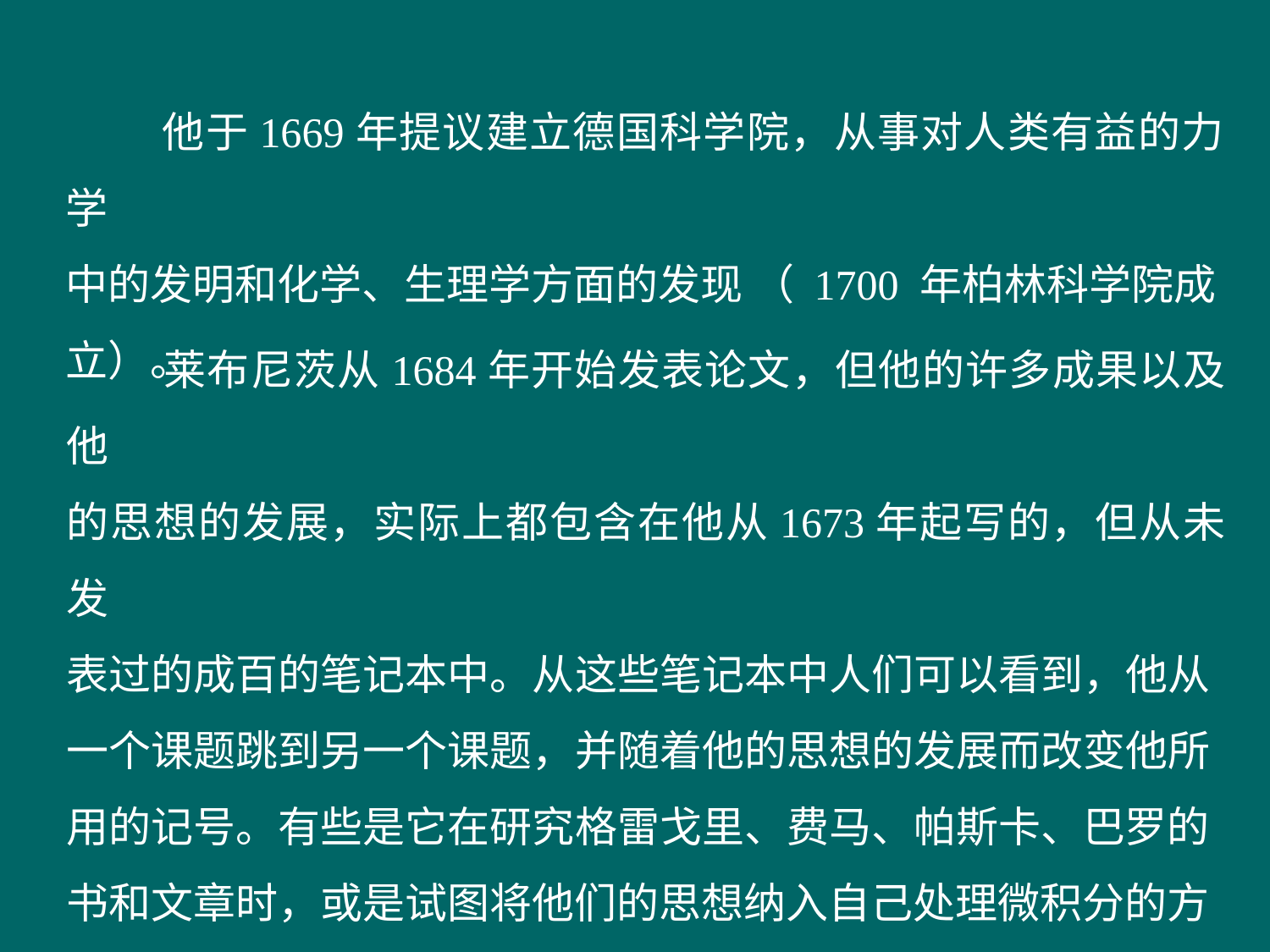

他于1669年提议建立德国科学院，从事对人类有益的力学
中的发明和化学、生理学方面的发现 （ 1700 年柏林科学院成
立）。
        莱布尼茨从1684年开始发表论文，但他的许多成果以及他
的思想的发展，实际上都包含在他从1673年起写的，但从未发
表过的成百的笔记本中。从这些笔记本中人们可以看到，他从
一个课题跳到另一个课题，并随着他的思想的发展而改变他所
用的记号。有些是它在研究格雷戈里、费马、帕斯卡、巴罗的
书和文章时，或是试图将他们的思想纳入自己处理微积分的方
式时所出现的简单思想。